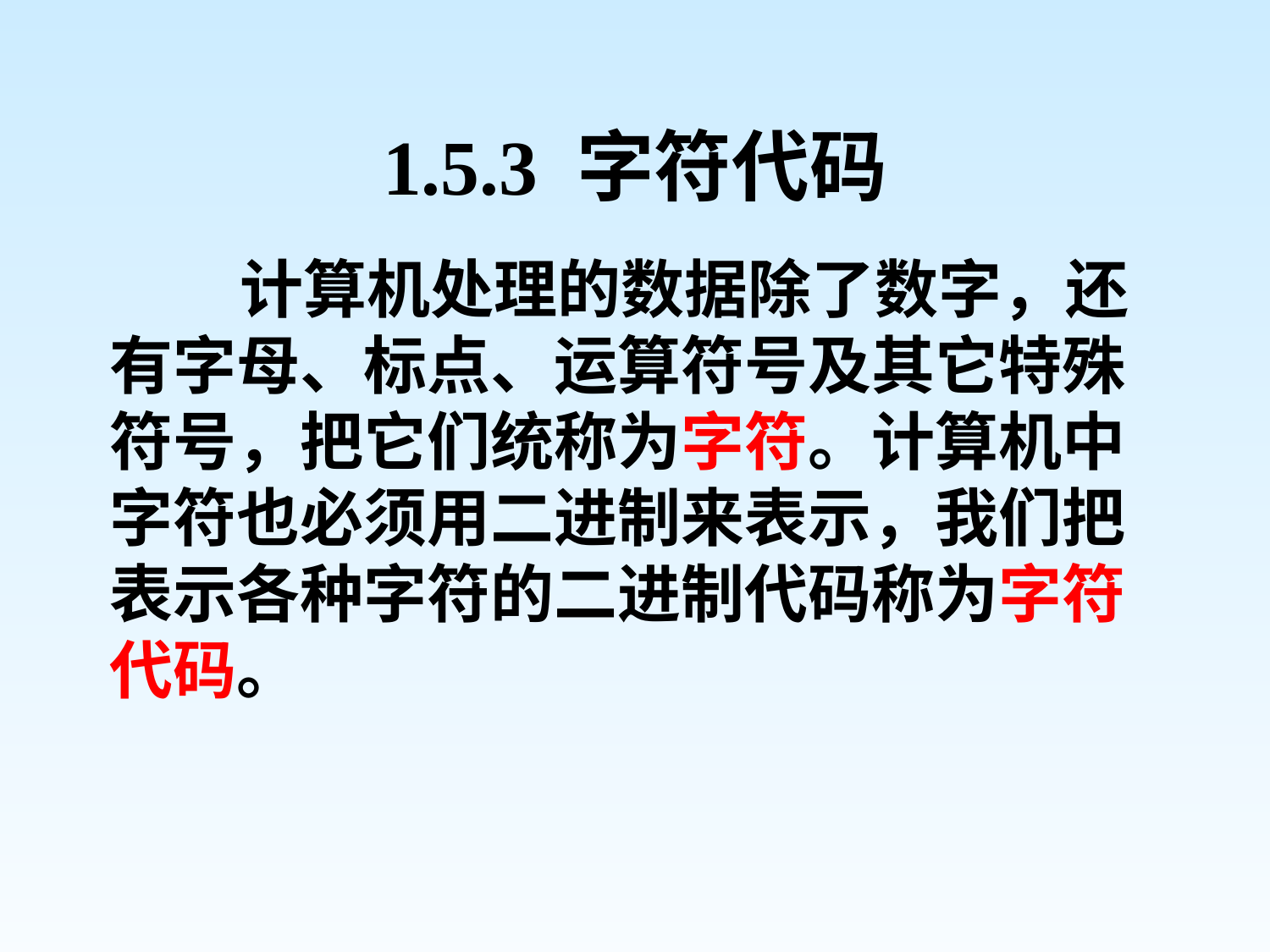

# 1.5.3 字符代码
        计算机处理的数据除了数字，还有字母、标点、运算符号及其它特殊符号，把它们统称为字符。计算机中字符也必须用二进制来表示，我们把表示各种字符的二进制代码称为字符代码。

36